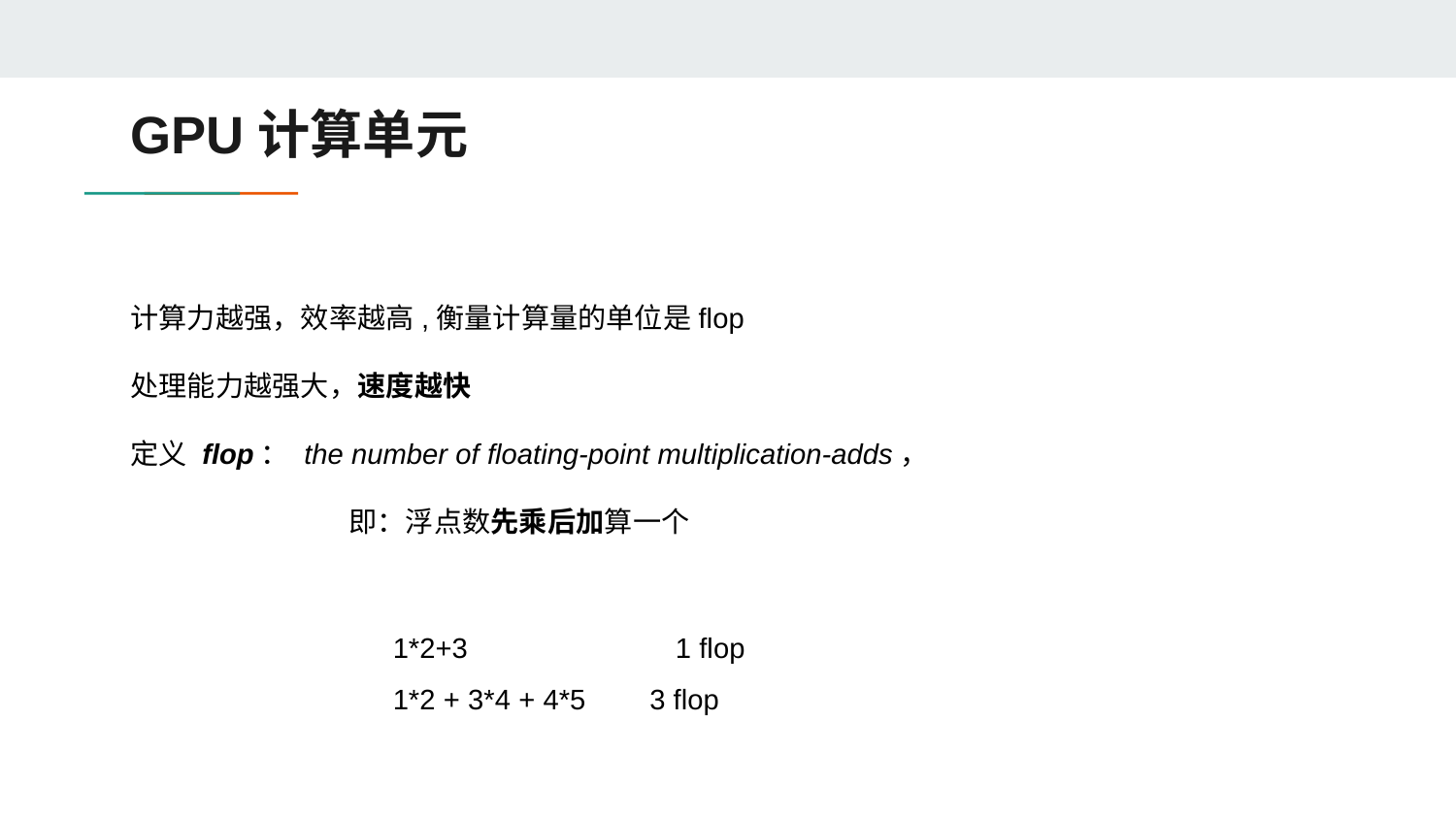

# GPU计算单元
计算力越强，效率越高,衡量计算量的单位是flop
处理能力越强大，速度越快
定义 flop： the number of floating-point multiplication-adds，
即：浮点数先乘后加算一个

1*2+3                          1 flop
1*2 + 3*4 + 4*5        3 flop